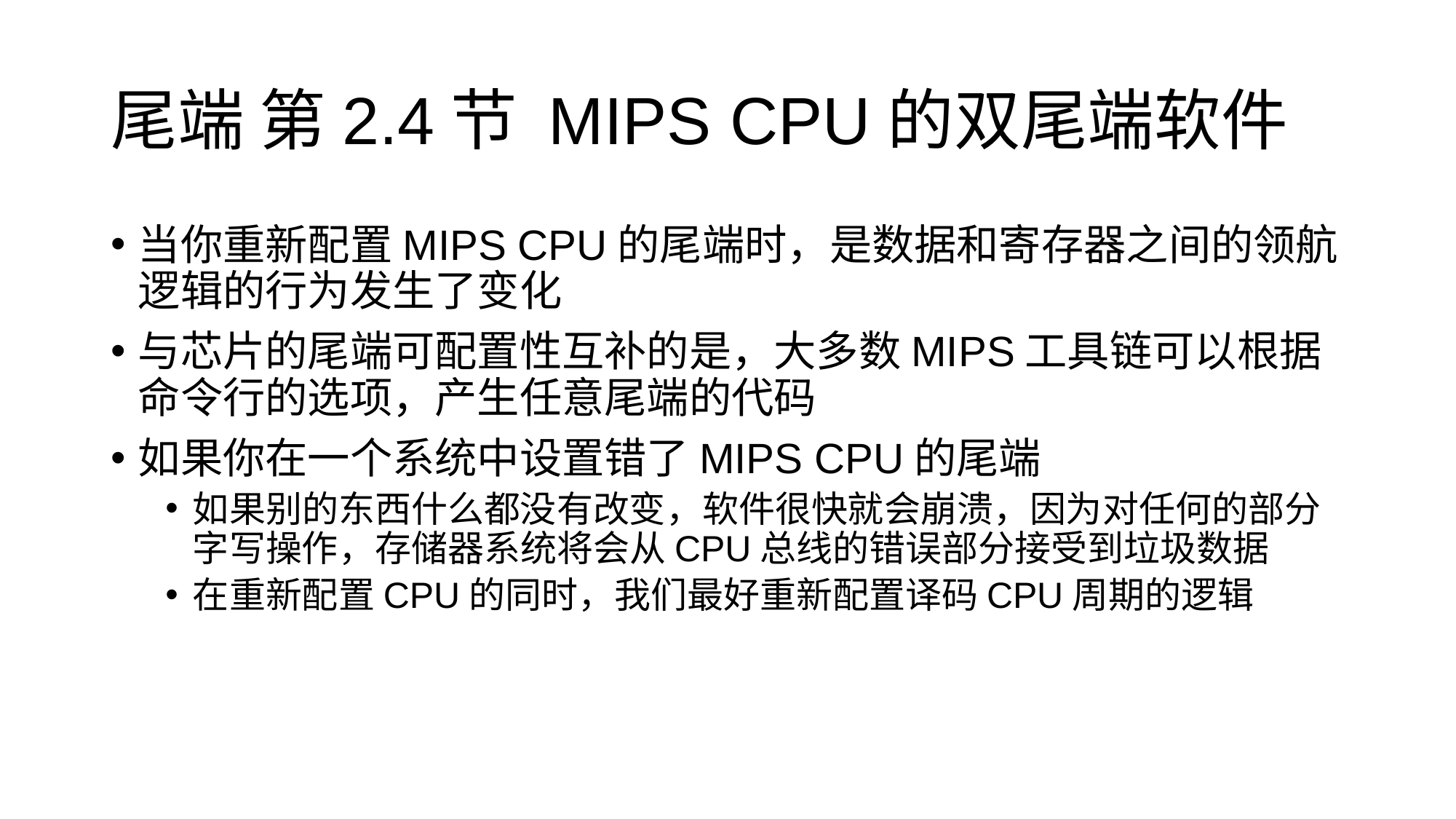

# 尾端 第2.4节 MIPS CPU的双尾端软件
当你重新配置MIPS CPU的尾端时，是数据和寄存器之间的领航逻辑的行为发生了变化
与芯片的尾端可配置性互补的是，大多数MIPS工具链可以根据命令行的选项，产生任意尾端的代码
如果你在一个系统中设置错了MIPS CPU的尾端
如果别的东西什么都没有改变，软件很快就会崩溃，因为对任何的部分字写操作，存储器系统将会从CPU总线的错误部分接受到垃圾数据
在重新配置CPU的同时，我们最好重新配置译码CPU周期的逻辑